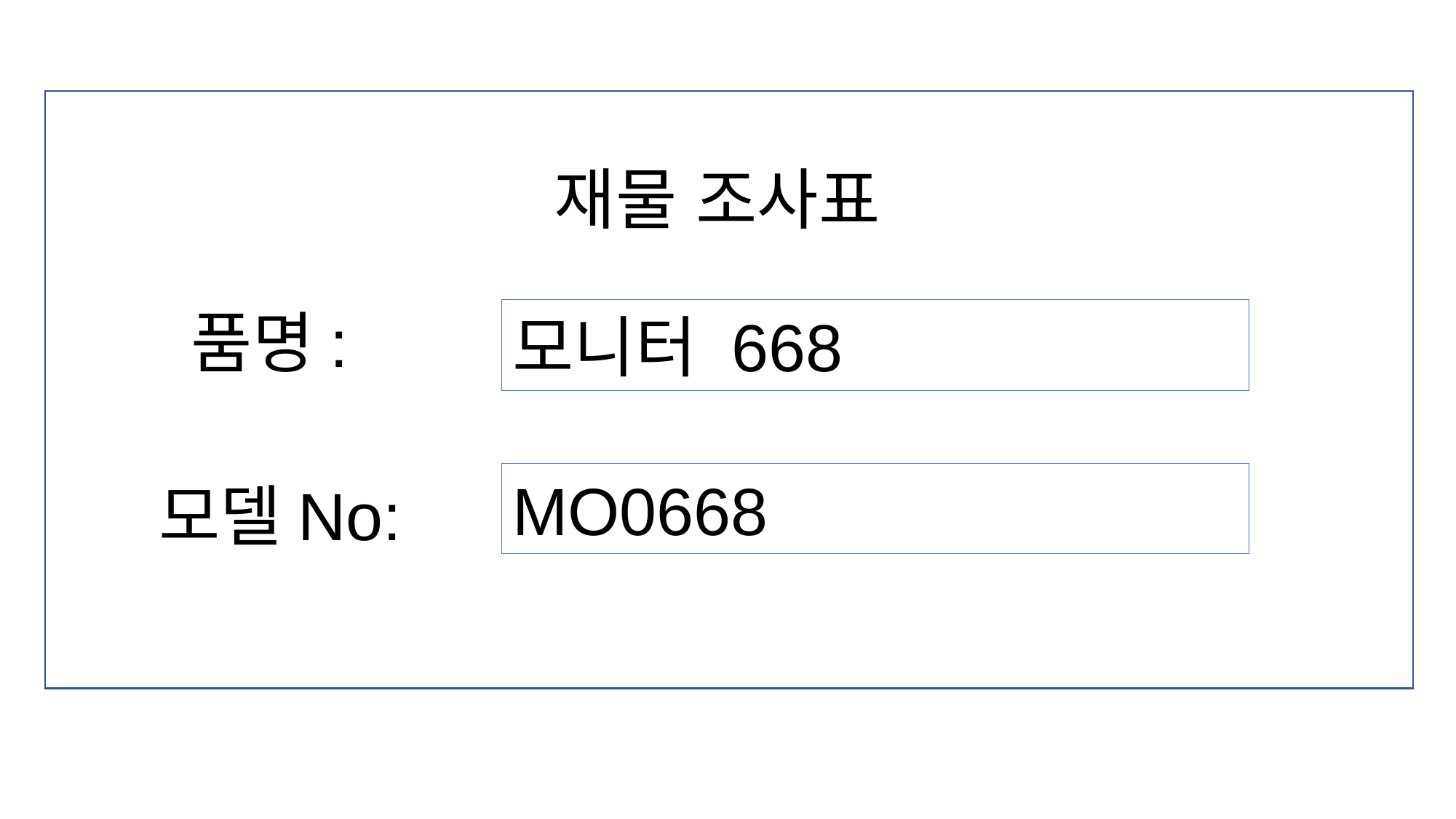

재물 조사표
품명:
모니터 668
MO0668
모델No: